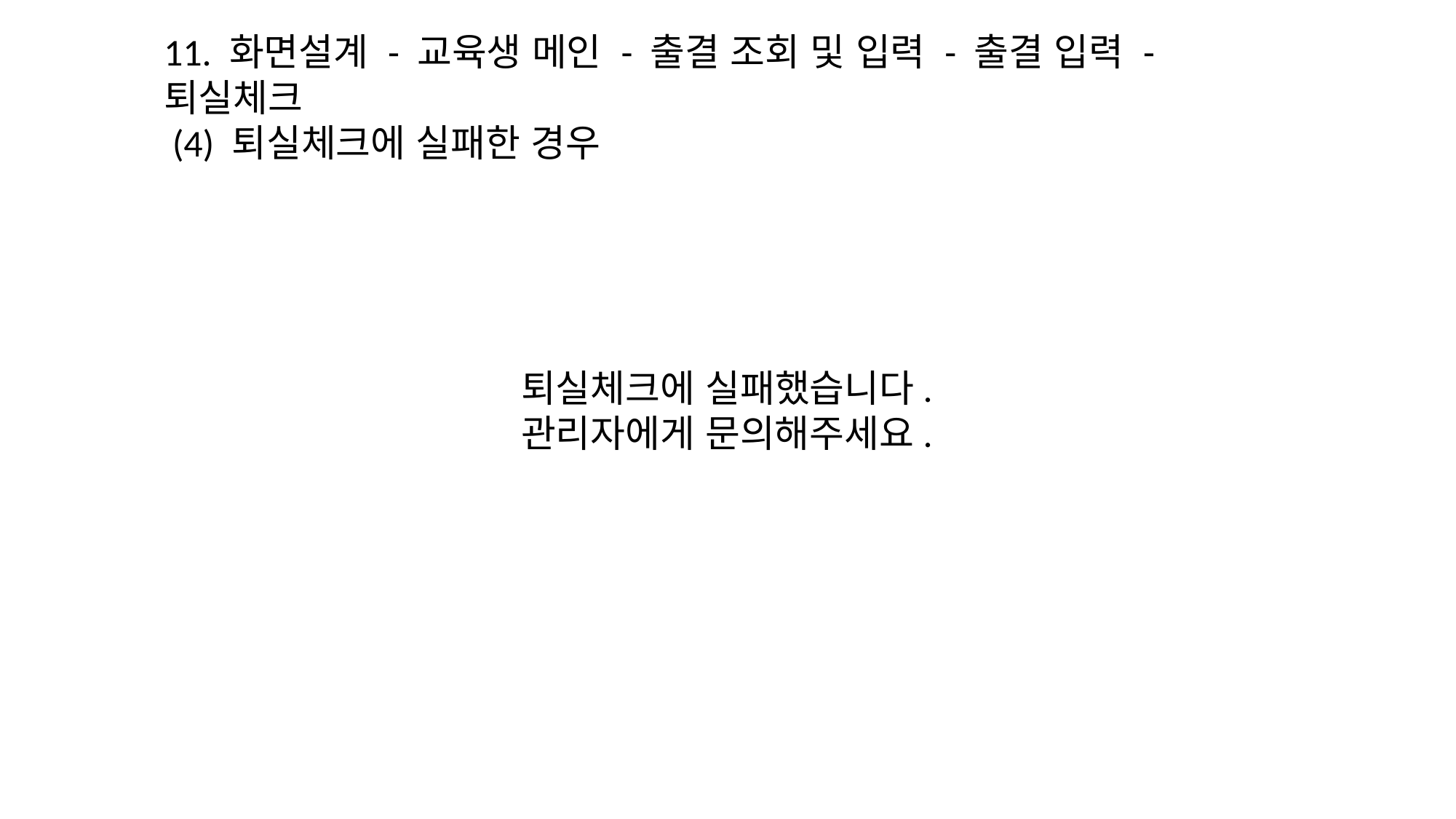

11. 화면설계 - 교육생 메인 - 출결 조회 및 입력 - 출결 입력 - 퇴실체크
 (4) 퇴실체크에 실패한 경우
퇴실체크에 실패했습니다.
관리자에게 문의해주세요.